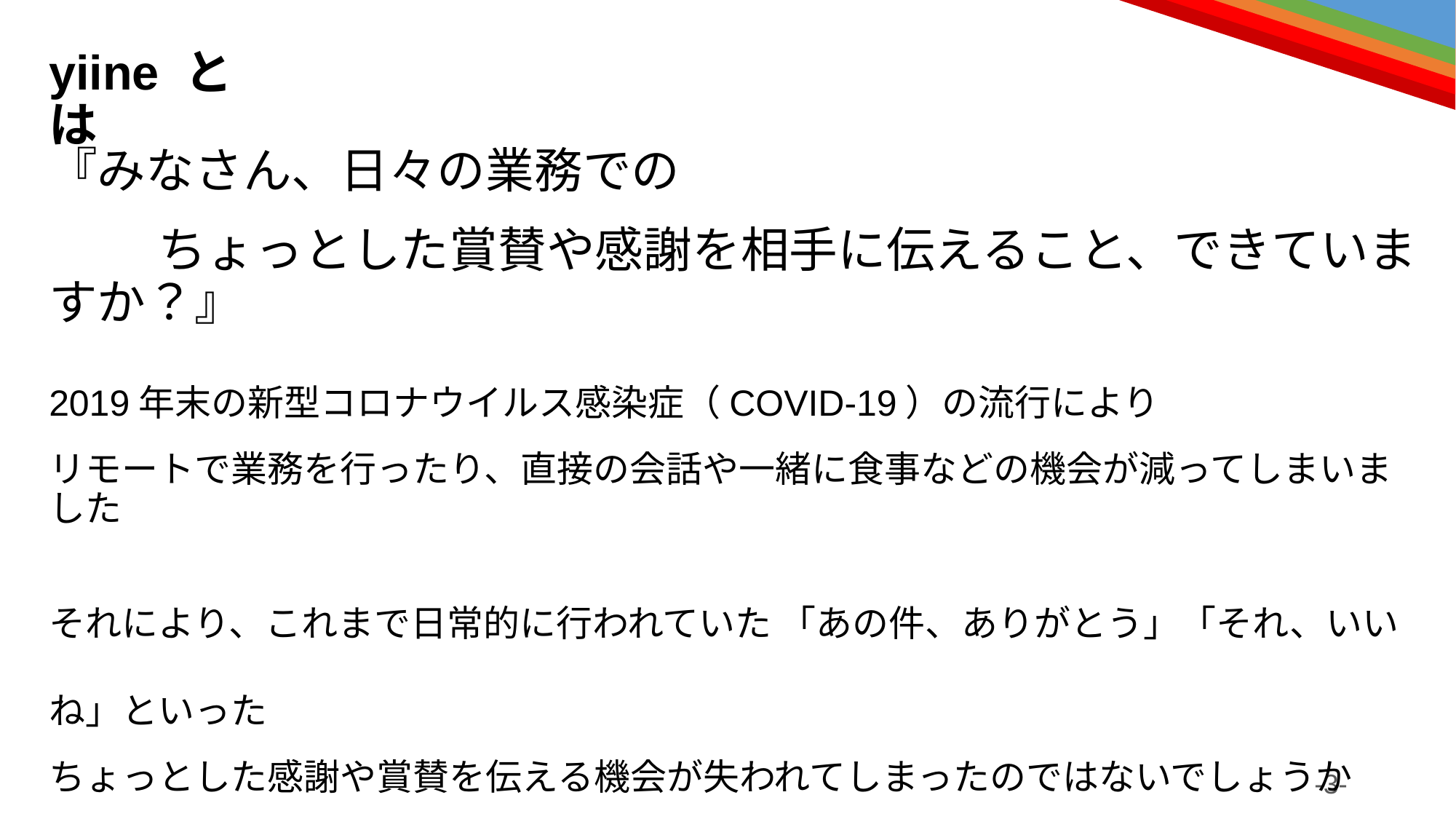

# yiine とは
『みなさん、日々の業務での
	ちょっとした賞賛や感謝を相手に伝えること、できていますか？』
2019年末の新型コロナウイルス感染症（COVID-19）の流行により
リモートで業務を行ったり、直接の会話や一緒に食事などの機会が減ってしまいました
それにより、これまで日常的に行われていた 「あの件、ありがとう」「それ、いいね」といった
ちょっとした感謝や賞賛を伝える機会が失われてしまったのではないでしょうか
それを取り戻し、賞賛や感謝の輪をコロナ以前よりさらに広げるのが yiine です！！